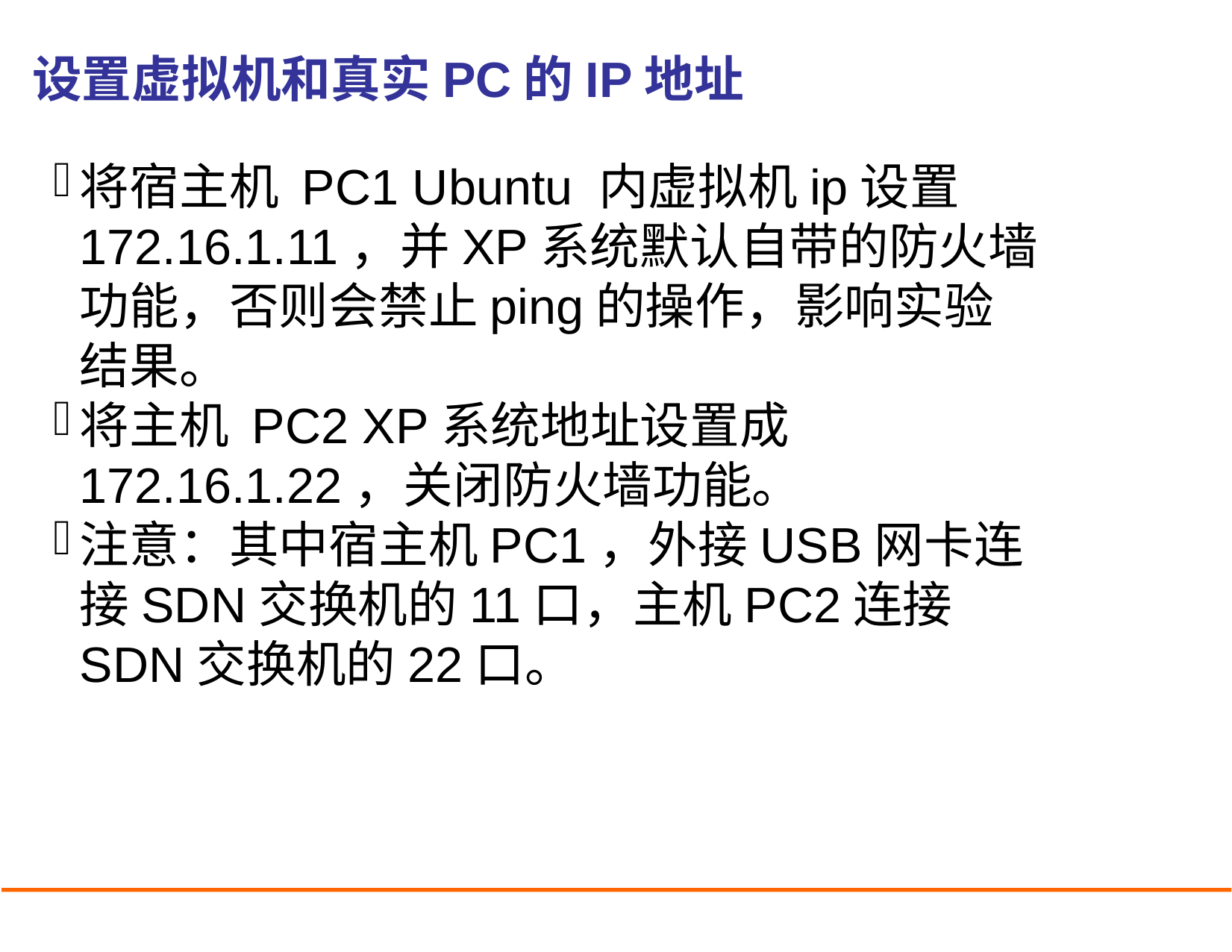

设置虚拟机和真实PC的IP地址
将宿主机 PC1 Ubuntu 内虚拟机ip设置172.16.1.11，并XP系统默认自带的防火墙功能，否则会禁止ping的操作，影响实验结果。
将主机 PC2 XP系统地址设置成172.16.1.22，关闭防火墙功能。
注意：其中宿主机PC1，外接USB网卡连接SDN交换机的11口，主机PC2连接SDN交换机的22口。